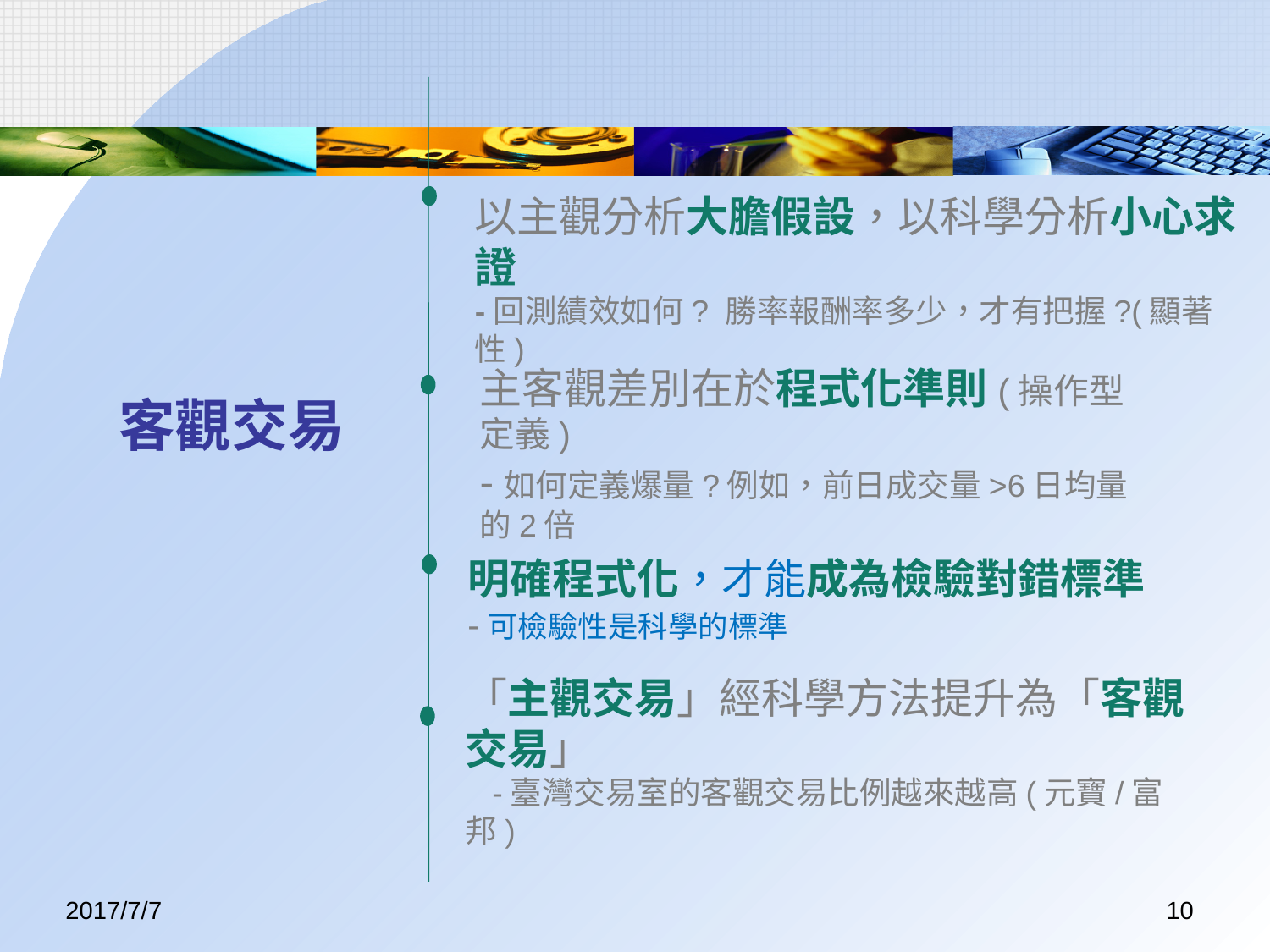

以主觀分析大膽假設，以科學分析小心求證
-回測績效如何? 勝率報酬率多少，才有把握?(顯著性)

主客觀差別在於程式化準則(操作型定義)
-如何定義爆量?例如，前日成交量>6日均量的2倍

客觀交易
明確程式化，才能成為檢驗對錯標準
-可檢驗性是科學的標準

「主觀交易」經科學方法提升為「客觀交易」
   -臺灣交易室的客觀交易比例越來越高(元寶/富邦)

2017/7/7
10